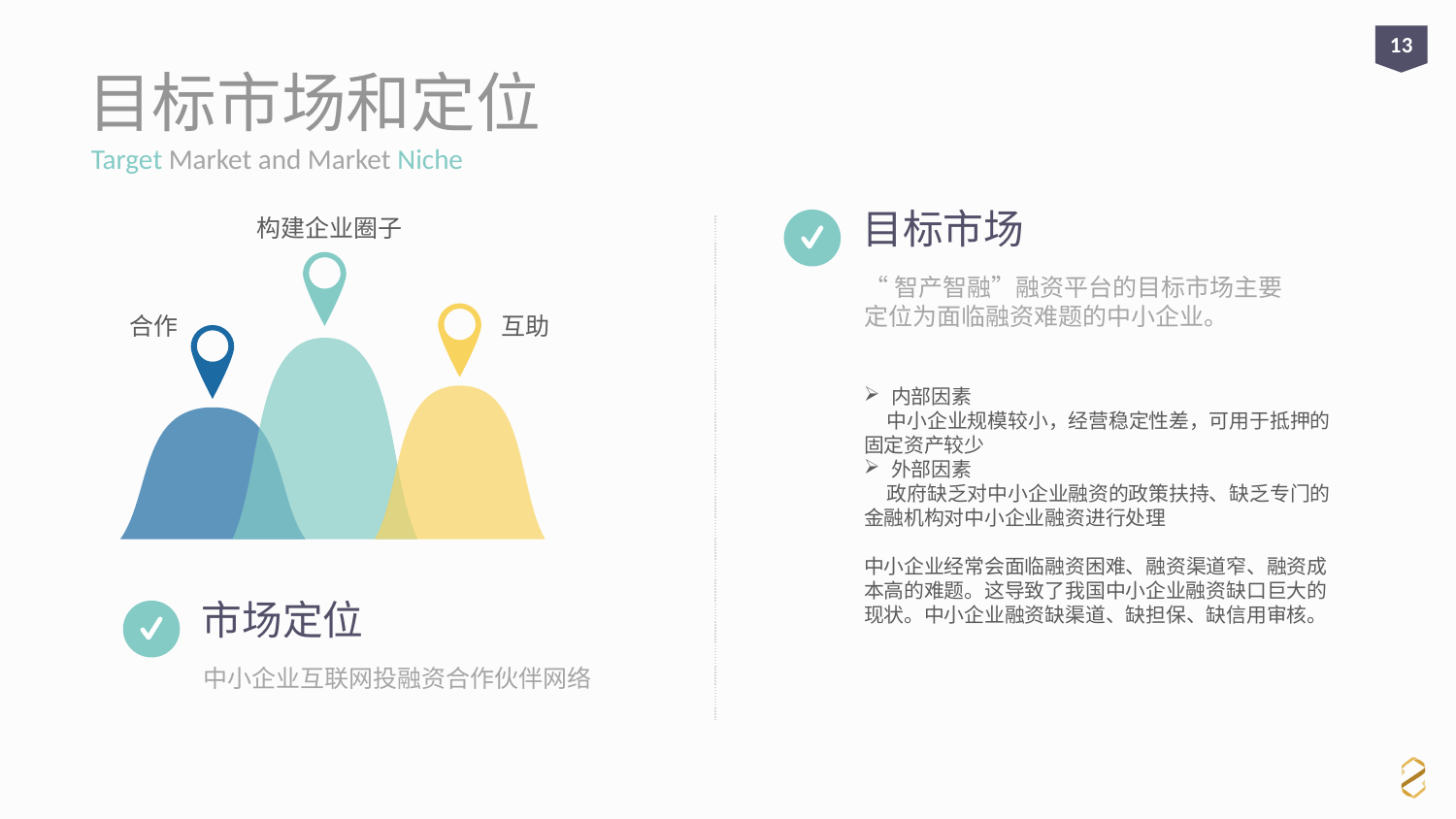

13
# 目标市场和定位
Target Market and Market Niche
目标市场

“智产智融”融资平台的目标市场主要定位为面临融资难题的中小企业。
构建企业圈子

合作

互助

内部因素
    中小企业规模较小，经营稳定性差，可用于抵押的固定资产较少
外部因素
    政府缺乏对中小企业融资的政策扶持、缺乏专门的金融机构对中小企业融资进行处理

中小企业经常会面临融资困难、融资渠道窄、融资成本高的难题。这导致了我国中小企业融资缺口巨大的现状。中小企业融资缺渠道、缺担保、缺信用审核。

市场定位

中小企业互联网投融资合作伙伴网络